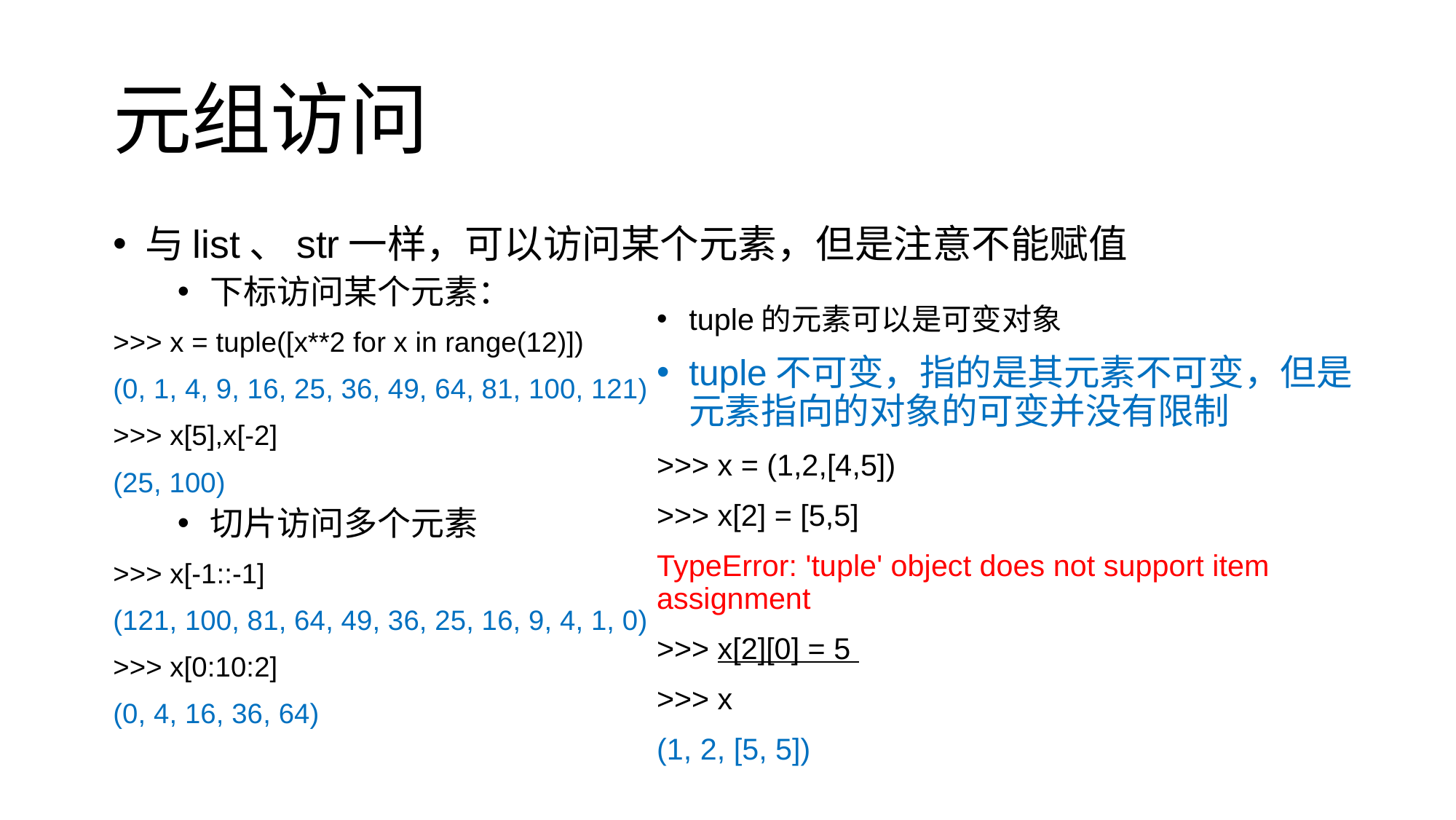

# 元组访问
与list、str一样，可以访问某个元素，但是注意不能赋值
下标访问某个元素：
>>> x = tuple([x**2 for x in range(12)])
(0, 1, 4, 9, 16, 25, 36, 49, 64, 81, 100, 121)
>>> x[5],x[-2]
(25, 100)
切片访问多个元素
>>> x[-1::-1]
(121, 100, 81, 64, 49, 36, 25, 16, 9, 4, 1, 0)
>>> x[0:10:2]
(0, 4, 16, 36, 64)
tuple的元素可以是可变对象
tuple不可变，指的是其元素不可变，但是元素指向的对象的可变并没有限制
>>> x = (1,2,[4,5])
>>> x[2] = [5,5]
TypeError: 'tuple' object does not support item assignment
>>> x[2][0] = 5
>>> x
(1, 2, [5, 5])